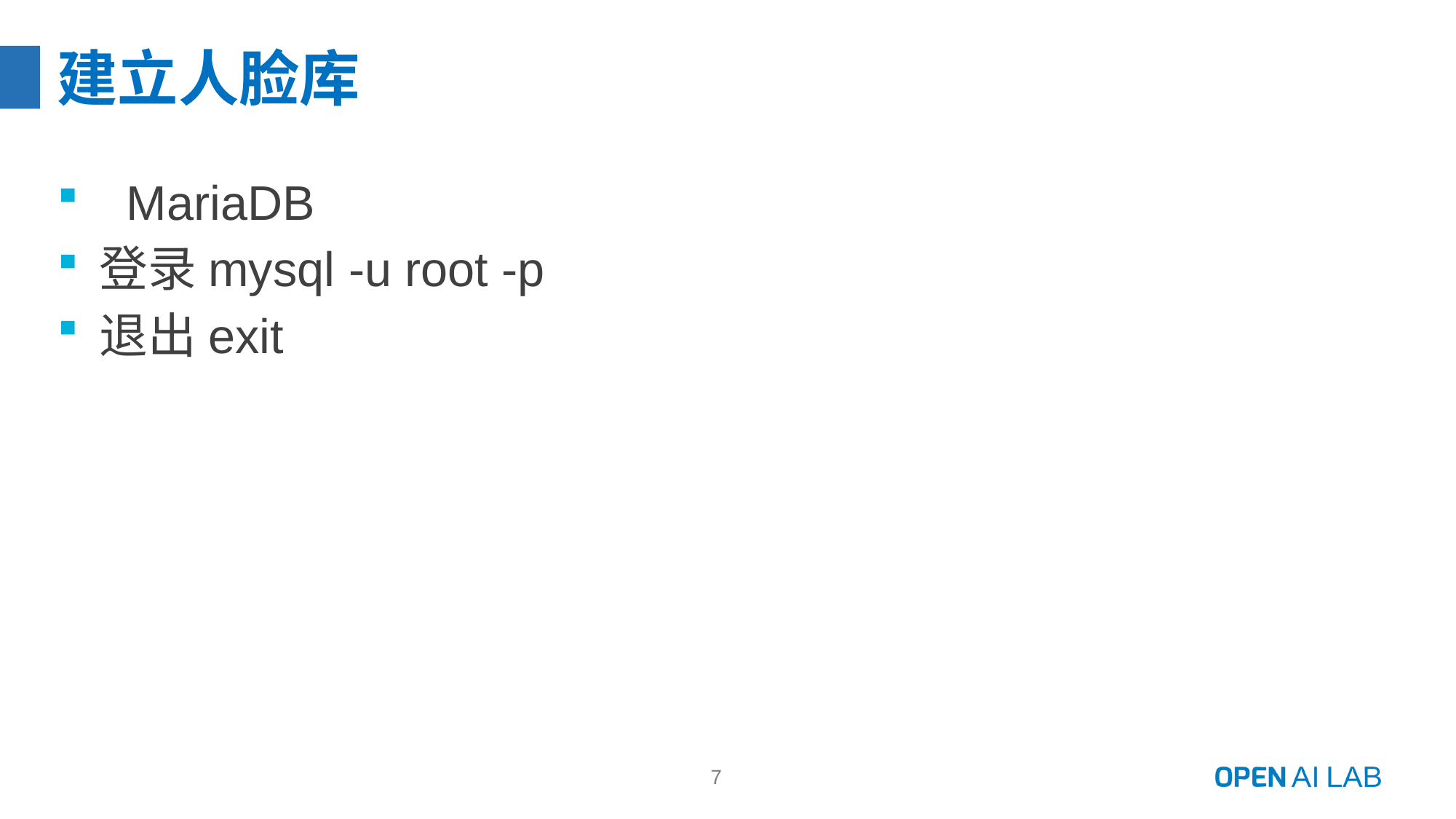

# 建立人脸库

  MariaDB
登录mysql -u root -p
退出exit